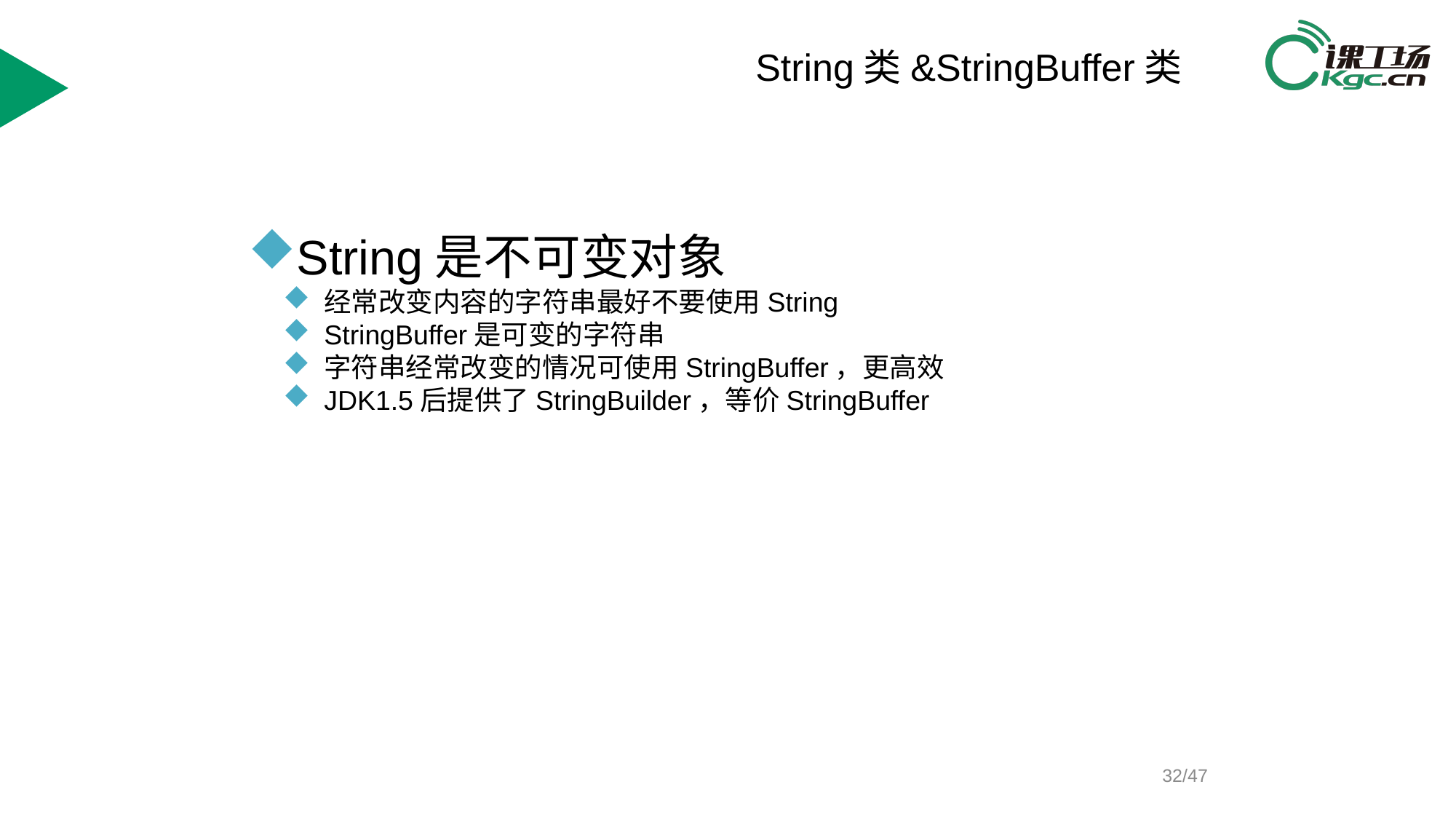

String类&StringBuffer类
String是不可变对象
经常改变内容的字符串最好不要使用String
StringBuffer是可变的字符串
字符串经常改变的情况可使用StringBuffer，更高效
JDK1.5后提供了StringBuilder，等价StringBuffer

32/47